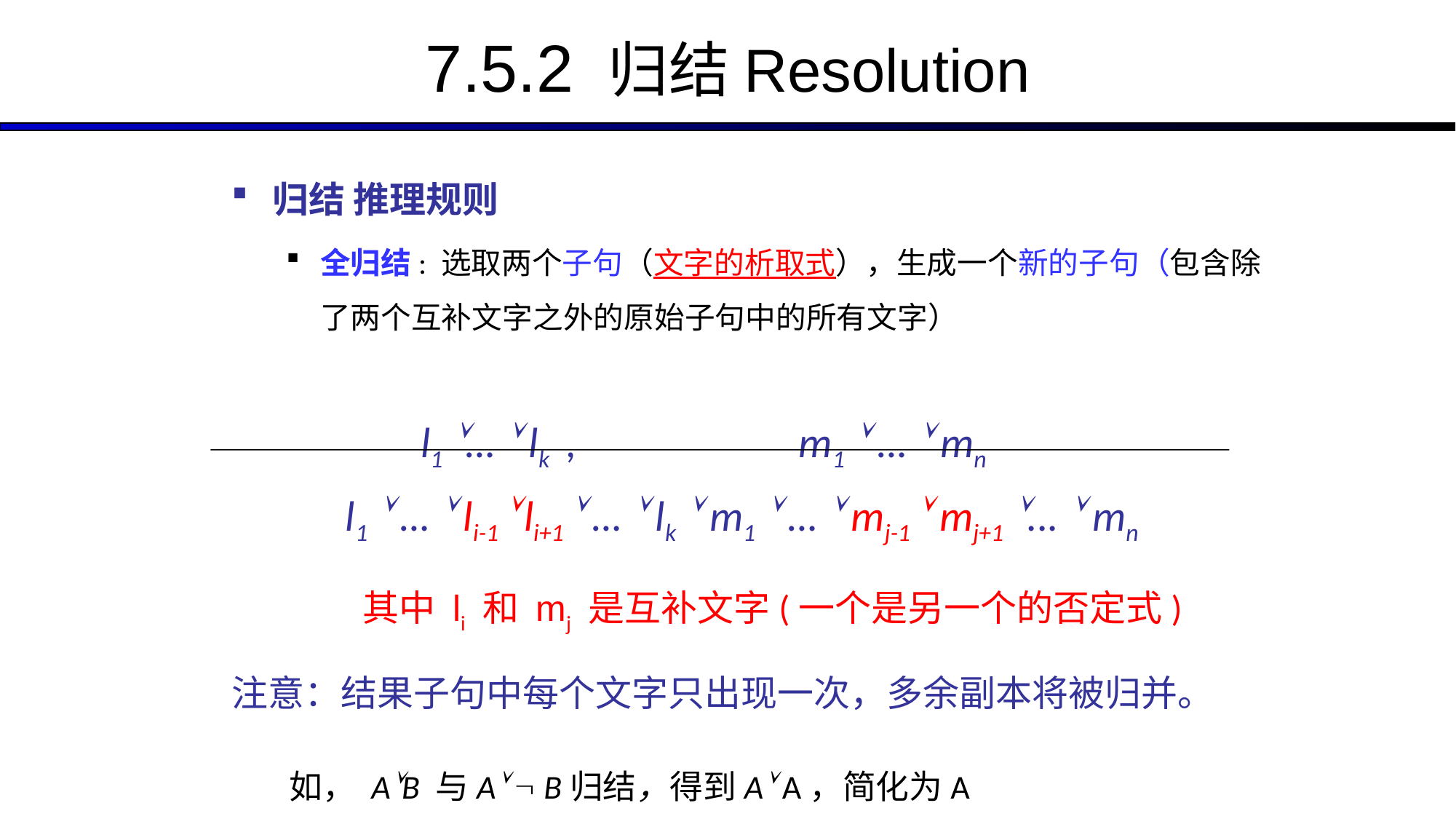

# 7.5.2 归结Resolution

归结 推理规则
全归结: 选取两个子句（文字的析取式），生成一个新的子句（包含除了两个互补文字之外的原始子句中的所有文字）

l1 ∨… ∨ lk   , 		 m1 ∨ … ∨ mn
l1 ∨ … ∨ li-1 ∨ li+1 ∨ … ∨ lk ∨ m1 ∨ … ∨ mj-1 ∨ mj+1 ∨... ∨ mn

               其中 li 和 mj 是互补文字(一个是另一个的否定式)

注意：结果子句中每个文字只出现一次，多余副本将被归并。
	 如， A∨B 与A∨ ¬ B归结，得到A∨ A，简化为A